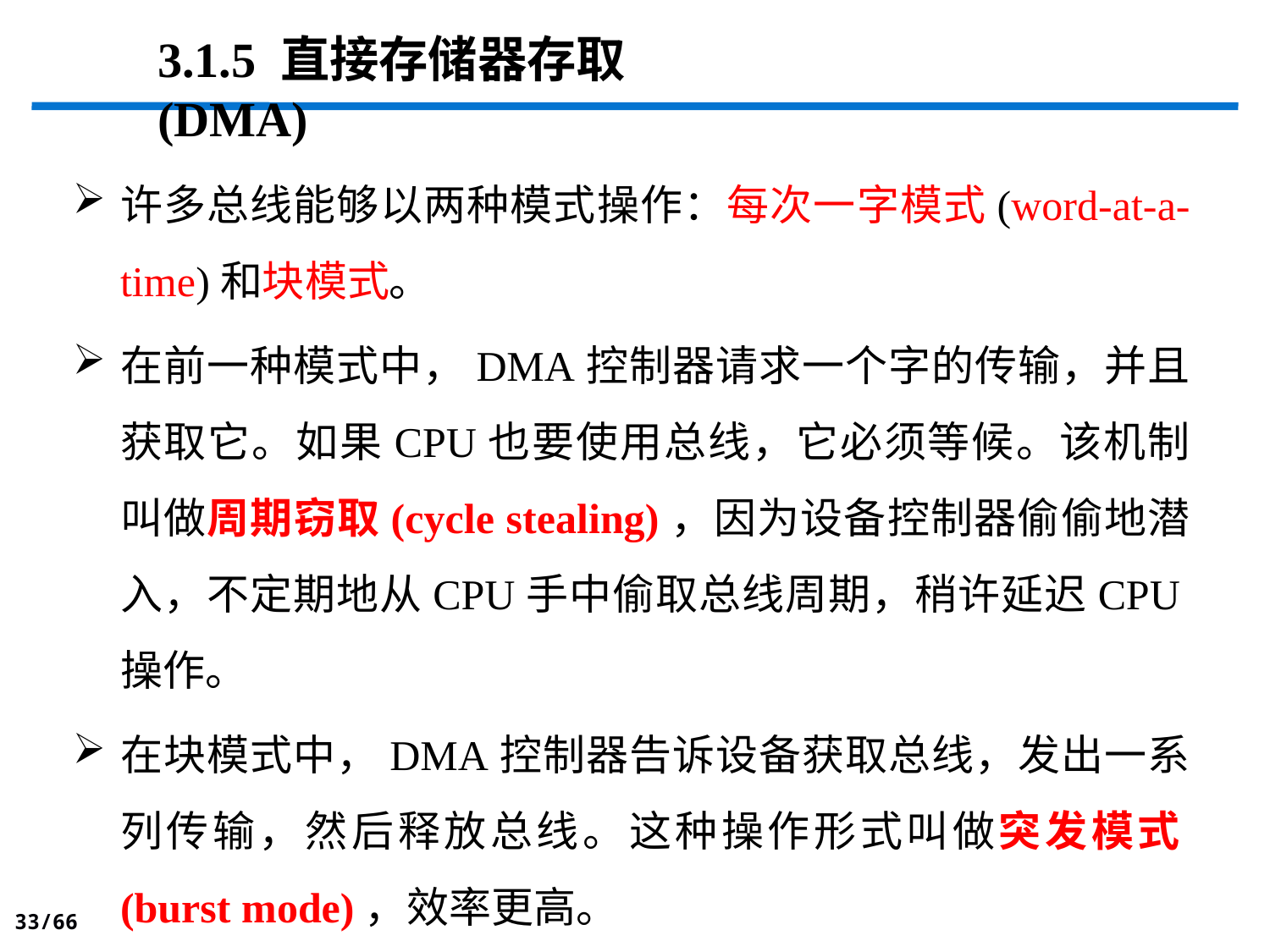

3.1.5 直接存储器存取(DMA)
许多总线能够以两种模式操作：每次一字模式(word-at-a-time)和块模式。
在前一种模式中，DMA控制器请求一个字的传输，并且获取它。如果CPU也要使用总线，它必须等候。该机制叫做周期窃取(cycle stealing)，因为设备控制器偷偷地潜入，不定期地从CPU手中偷取总线周期，稍许延迟CPU操作。
在块模式中，DMA控制器告诉设备获取总线，发出一系列传输，然后释放总线。这种操作形式叫做突发模式(burst mode)，效率更高。